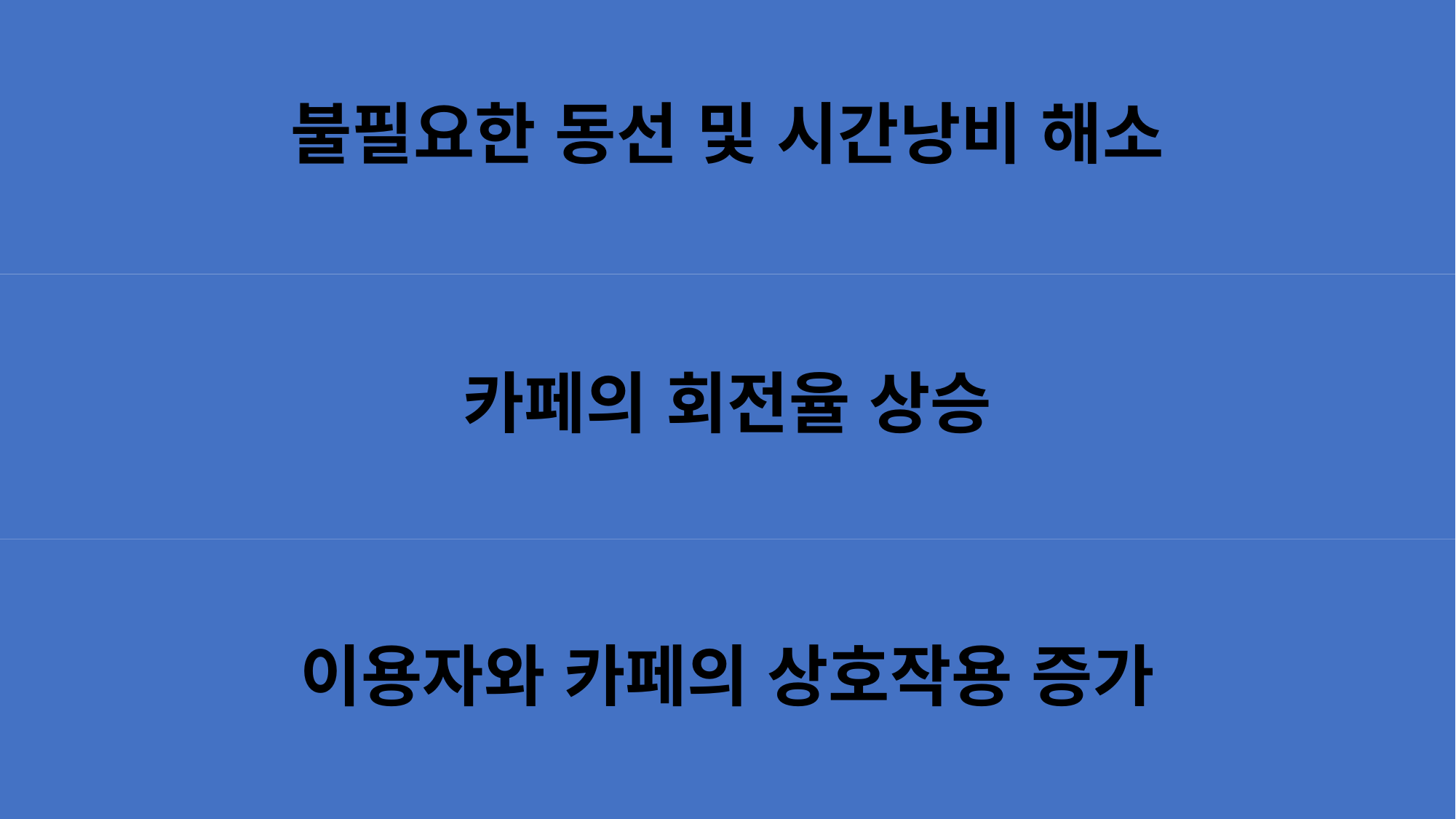

불필요한 동선 및 시간낭비 해소
# 카페의 회전율 상승
이용자와 카페의 상호작용 증가